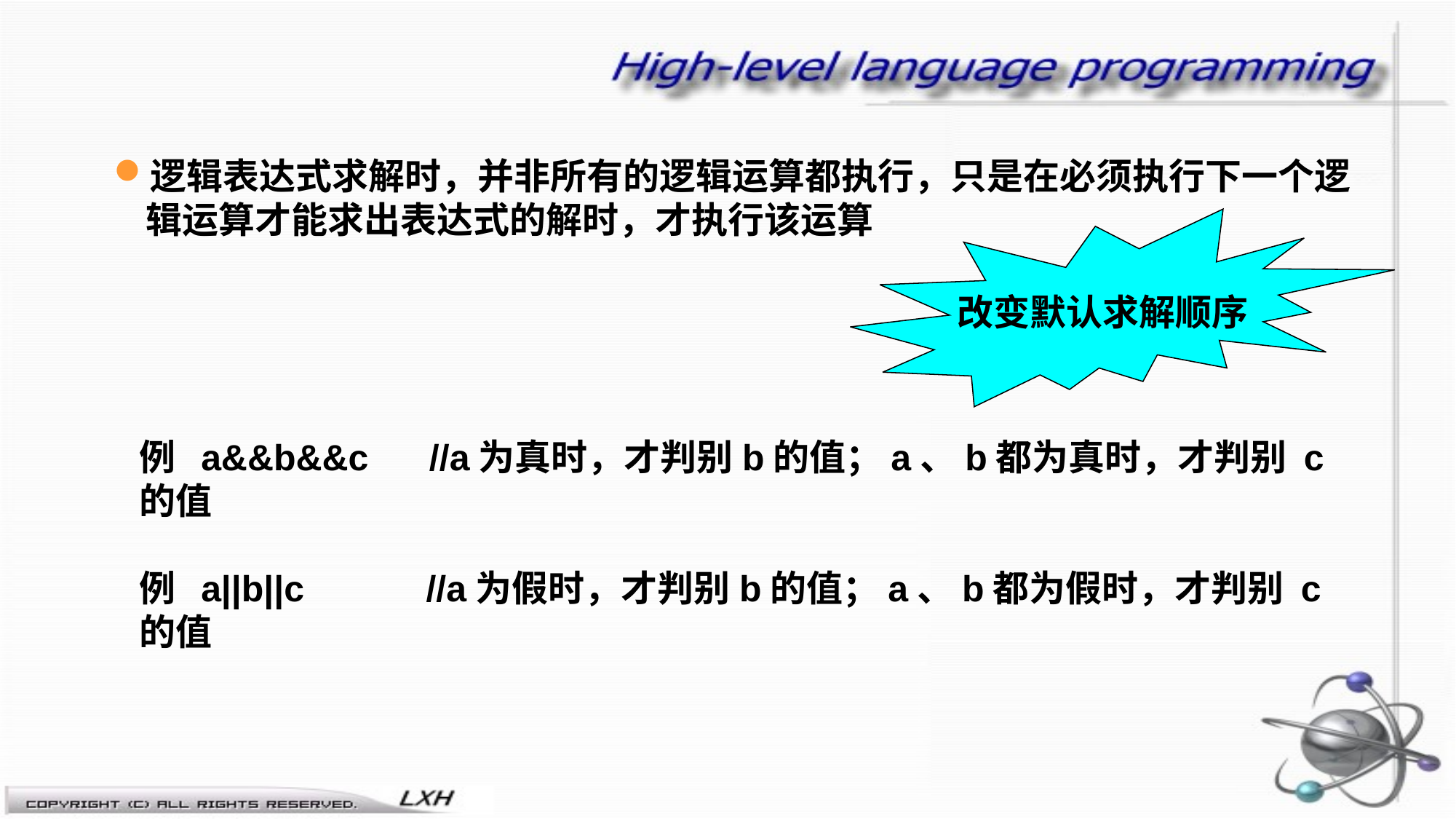

逻辑表达式求解时，并非所有的逻辑运算都执行，只是在必须执行下一个逻辑运算才能求出表达式的解时，才执行该运算
改变默认求解顺序
例  a&&b&&c      //a为真时，才判别b的值；a、b都为真时，才判别 c的值

例  a||b||c            //a为假时，才判别b的值；a、b都为假时，才判别 c的值